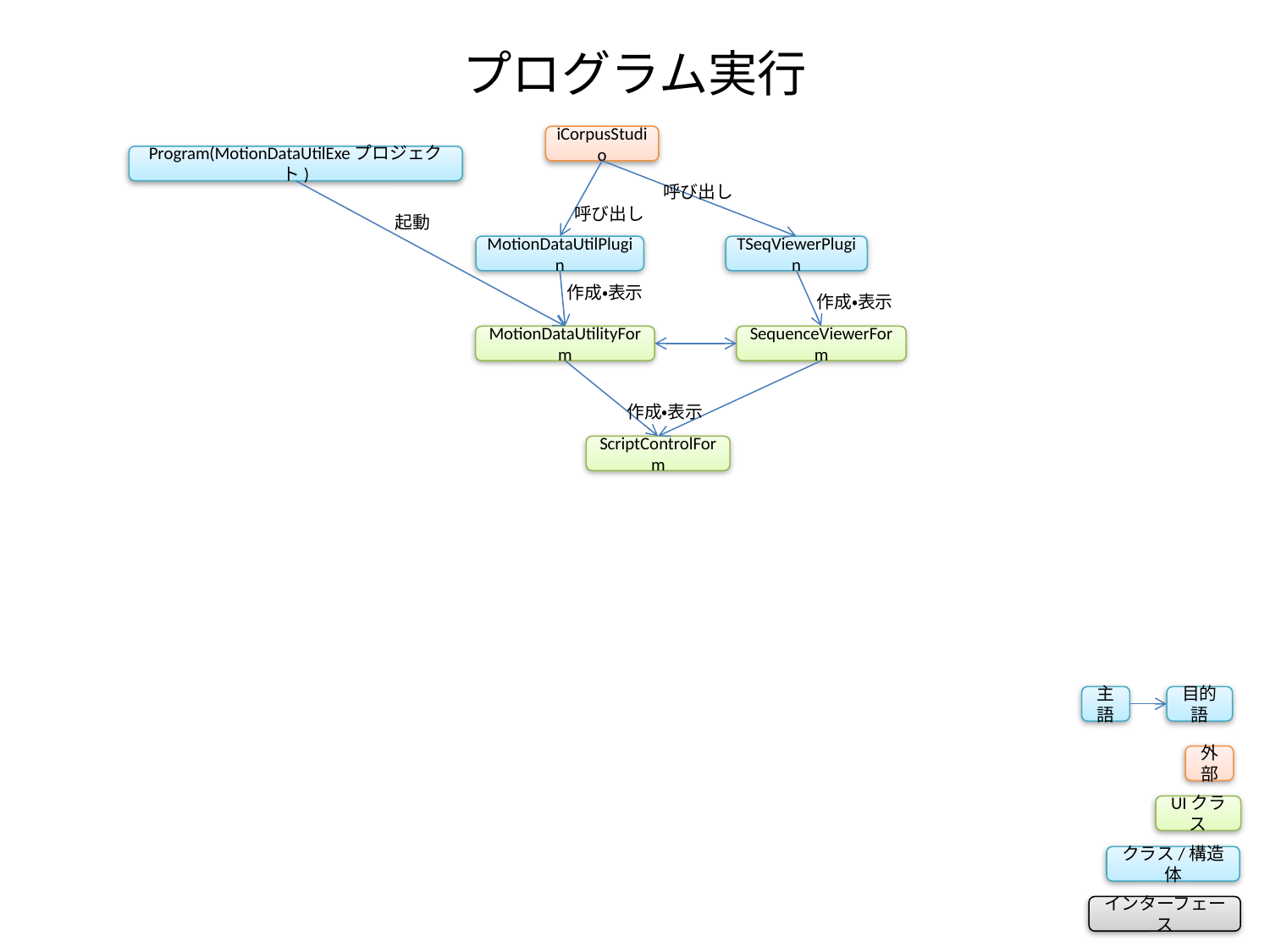

# プログラム実行
iCorpusStudio
Program(MotionDataUtilExeプロジェクト)
呼び出し
呼び出し
起動
MotionDataUtilPlugin
TSeqViewerPlugin
作成・表示
作成・表示
MotionDataUtilityForm
SequenceViewerForm
作成・表示
ScriptControlForm
主語
目的語
外部
UIクラス
クラス/構造体
インターフェース